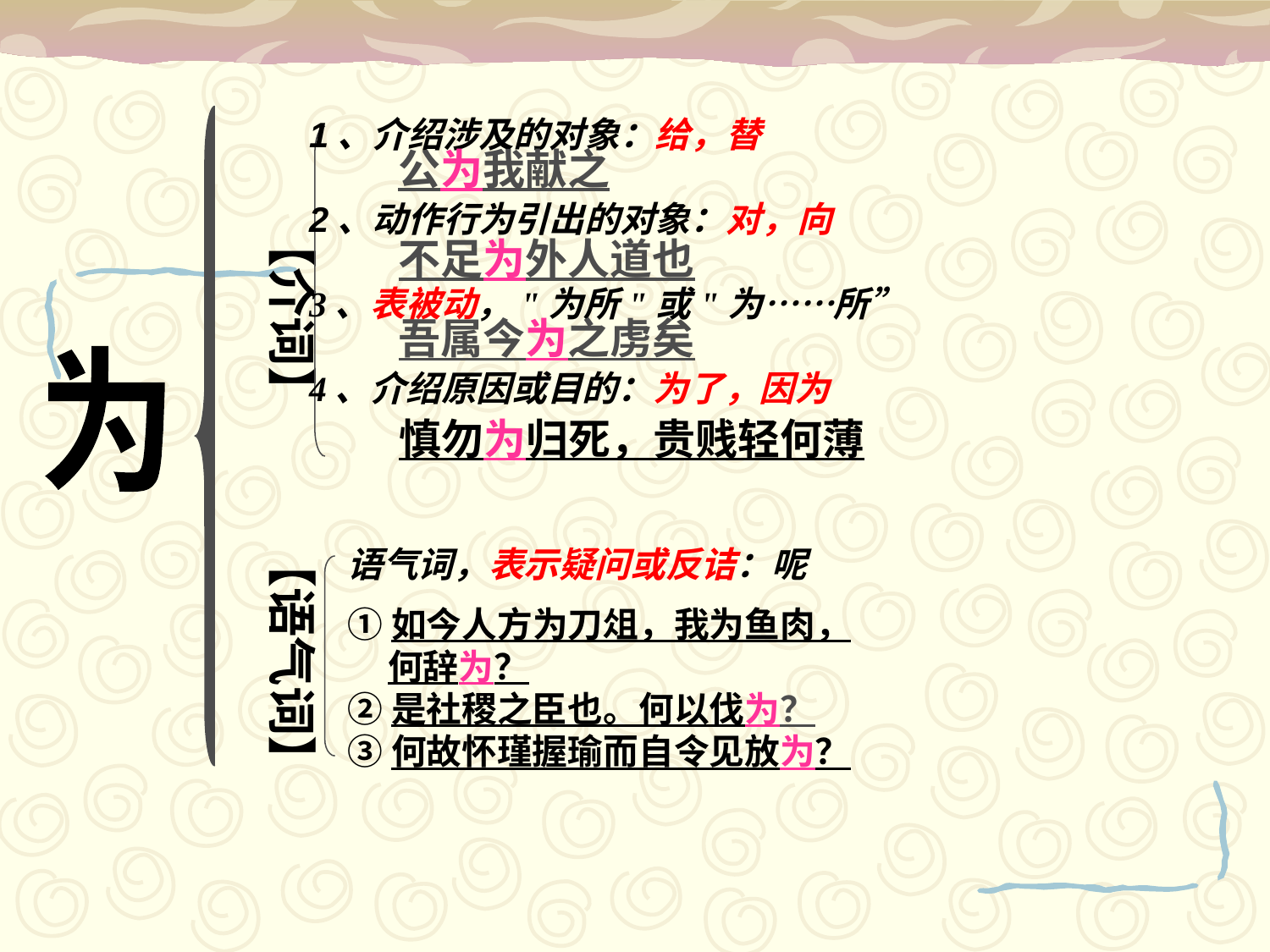

1、介绍涉及的对象：给，替

2、动作行为引出的对象：对，向

3、表被动，"为所"或"为……所”

4、介绍原因或目的：为了，因为

公为我献之

【介词】
不足为外人道也
吾属今为之虏矣
为
慎勿为归死，贵贱轻何薄
【语气词】
语气词，表示疑问或反诘：呢

①如今人方为刀俎，我为鱼肉，
    何辞为？
②是社稷之臣也。何以伐为？
③何故怀瑾握瑜而自令见放为？